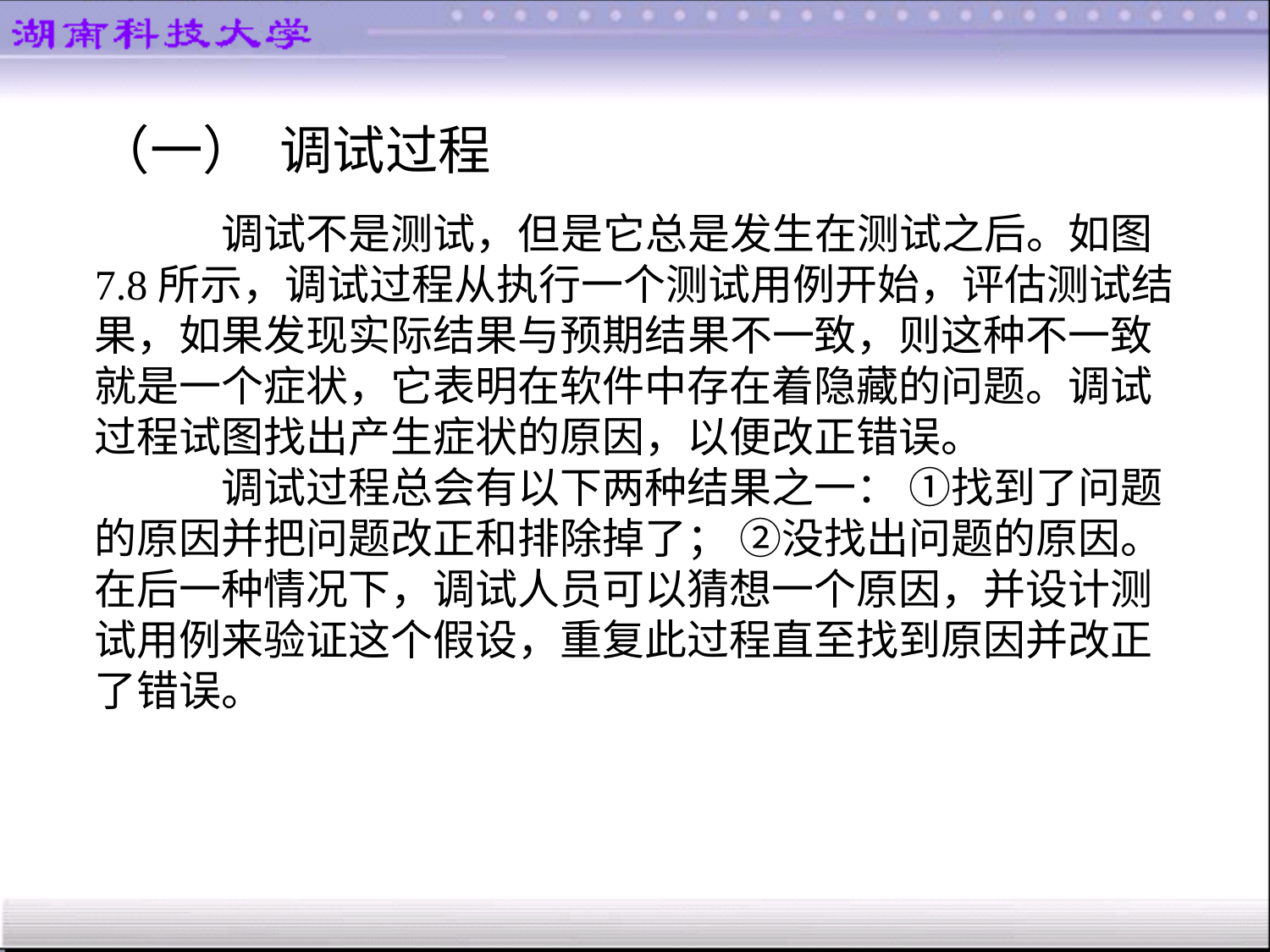

（一）  调试过程
		调试不是测试，但是它总是发生在测试之后。如图7.8所示，调试过程从执行一个测试用例开始，评估测试结果，如果发现实际结果与预期结果不一致，则这种不一致就是一个症状，它表明在软件中存在着隐藏的问题。调试过程试图找出产生症状的原因，以便改正错误。
		调试过程总会有以下两种结果之一： ①找到了问题的原因并把问题改正和排除掉了； ②没找出问题的原因。在后一种情况下，调试人员可以猜想一个原因，并设计测试用例来验证这个假设，重复此过程直至找到原因并改正了错误。